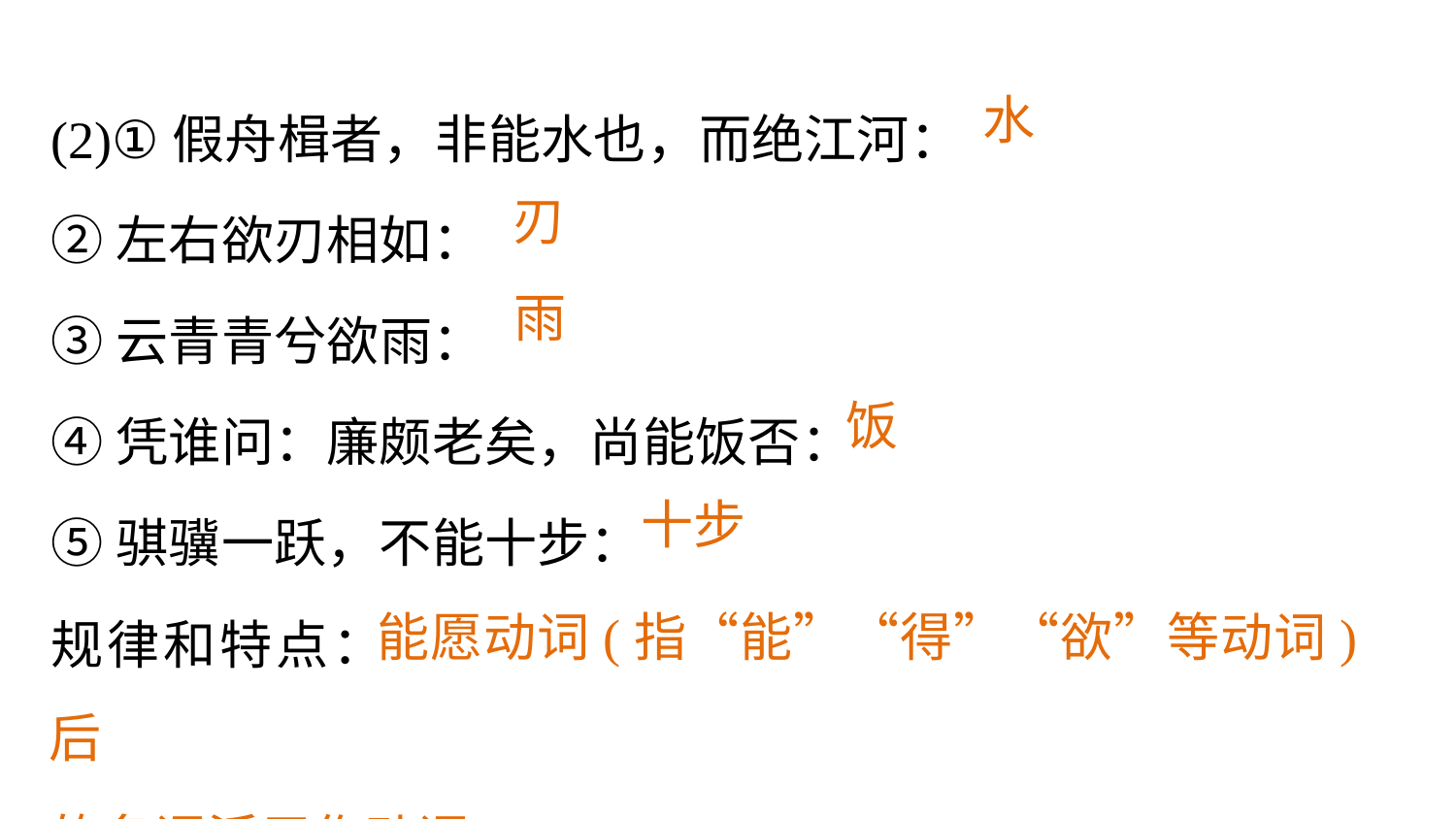

(2)①假舟楫者，非能水也，而绝江河：
②左右欲刃相如：
③云青青兮欲雨：
④凭谁问：廉颇老矣，尚能饭否：
⑤骐骥一跃，不能十步：
规律和特点：
水
刃
雨
饭
十步
                         能愿动词(指“能”“得”“欲”等动词)后
的名词活用作动词。